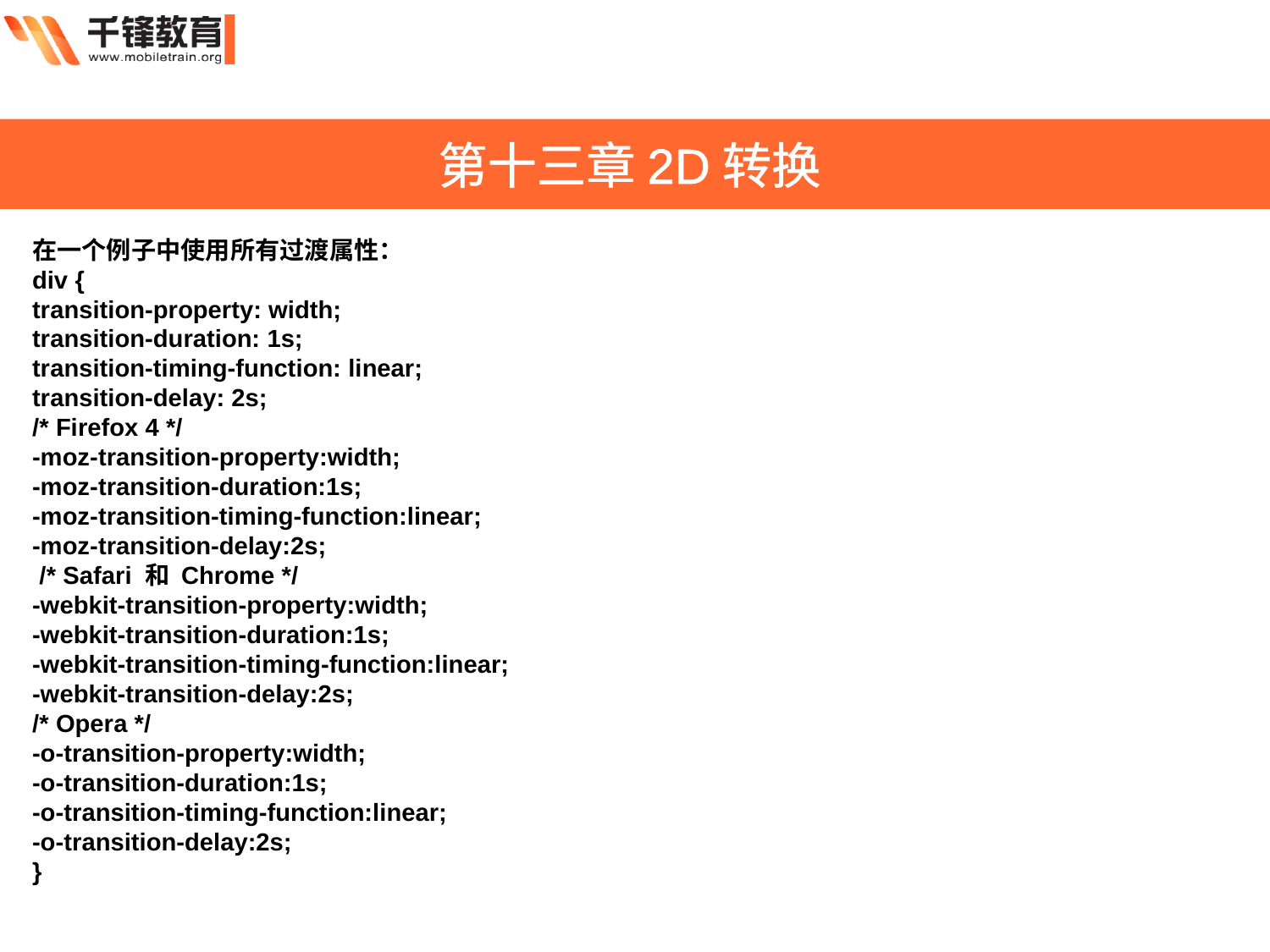

第十三章2D转换
在一个例子中使用所有过渡属性：
div {
transition-property: width;
transition-duration: 1s;
transition-timing-function: linear;
transition-delay: 2s;
/* Firefox 4 */
-moz-transition-property:width;
-moz-transition-duration:1s;
-moz-transition-timing-function:linear;
-moz-transition-delay:2s;
 /* Safari 和 Chrome */
-webkit-transition-property:width;
-webkit-transition-duration:1s;
-webkit-transition-timing-function:linear;
-webkit-transition-delay:2s;
/* Opera */
-o-transition-property:width;
-o-transition-duration:1s;
-o-transition-timing-function:linear;
-o-transition-delay:2s;
}